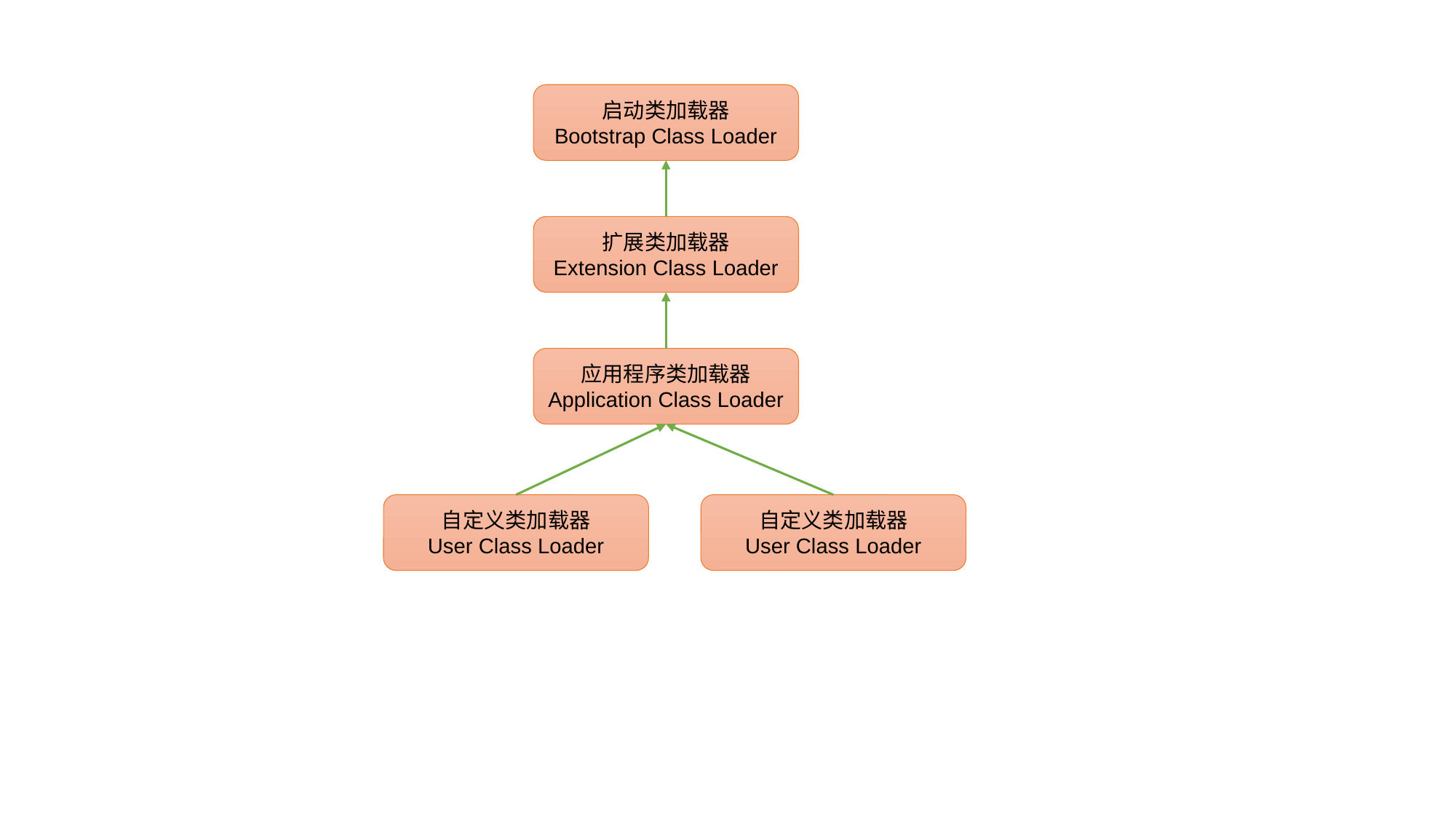

启动类加载器
Bootstrap Class Loader
扩展类加载器
Extension Class Loader
应用程序类加载器
Application Class Loader
自定义类加载器
User Class Loader
自定义类加载器
User Class Loader